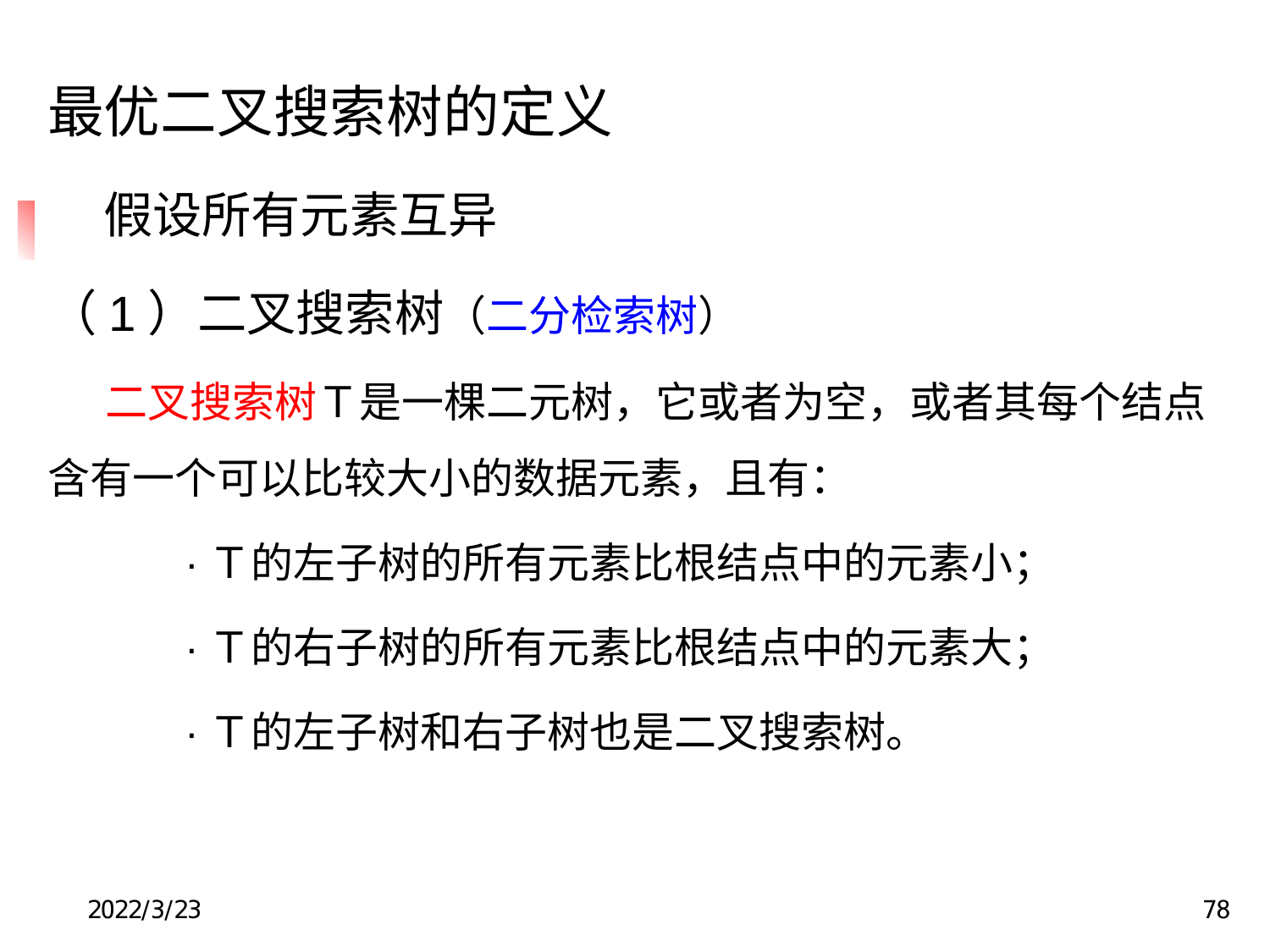

最优二叉搜索树的定义
    假设所有元素互异
（1）二叉搜索树（二分检索树）
     二叉搜索树Ｔ是一棵二元树，它或者为空，或者其每个结点含有一个可以比较大小的数据元素，且有：
　　　·Ｔ的左子树的所有元素比根结点中的元素小；
　　　·Ｔ的右子树的所有元素比根结点中的元素大；
　　　·Ｔ的左子树和右子树也是二叉搜索树。

2022/3/23
78